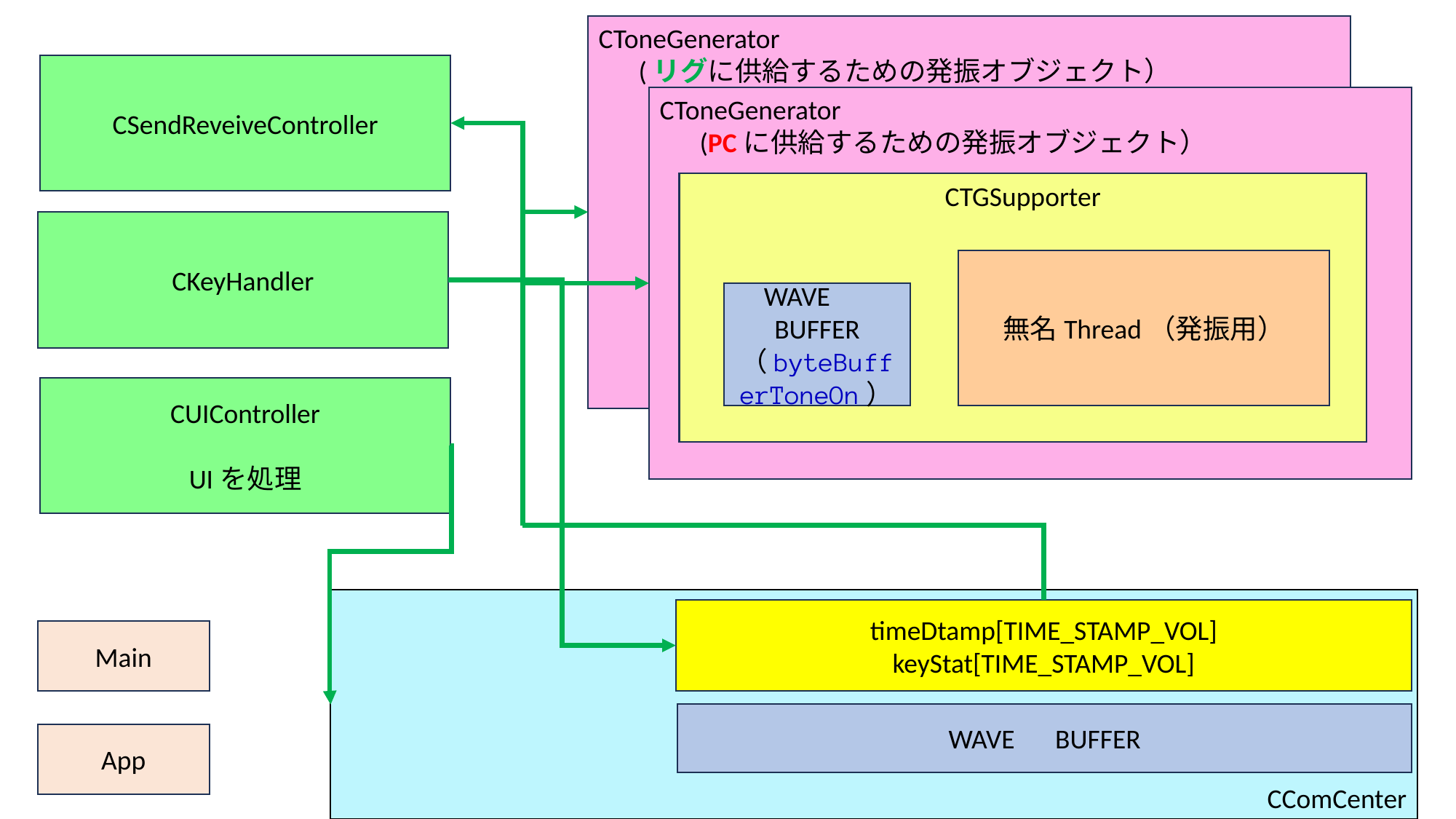

CToneGenerator
　 (リグに供給するための発振オブジェクト）
CSendReveiveController
CToneGenerator
　 (PCに供給するための発振オブジェクト）
CTGSupporter
CKeyHandler
無名Thread（発振用）
WAVE　BUFFER
（byteBufferToneOn）
CUIController

UIを処理
CComCenter
timeDtamp[TIME_STAMP_VOL]
keyStat[TIME_STAMP_VOL]
Main
WAVE　BUFFER
App